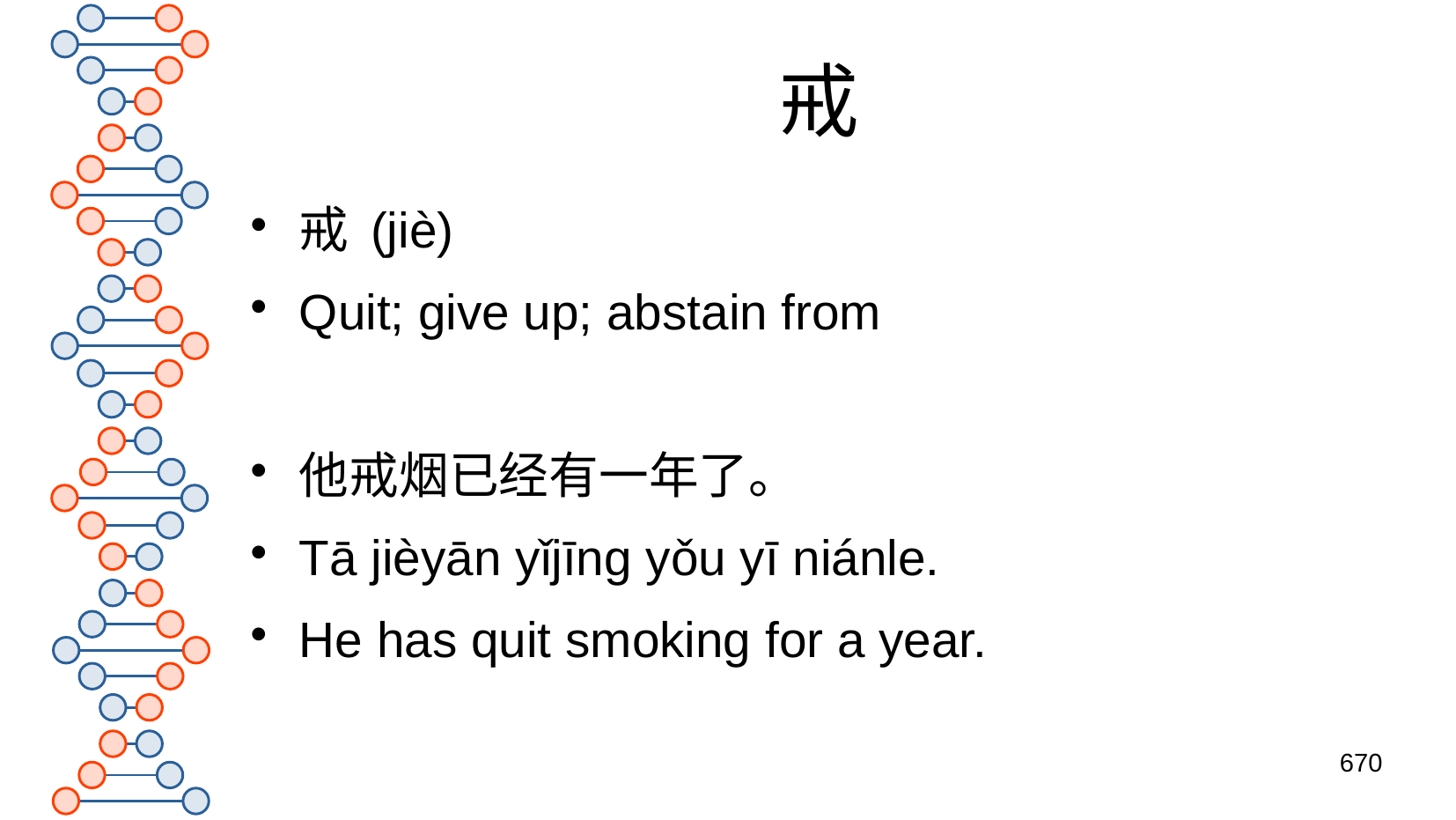

# 戒
戒 (jiè)
Quit; give up; abstain from

他戒烟已经有一年了。
Tā jièyān yǐjīng yǒu yī niánle.
He has quit smoking for a year.

670